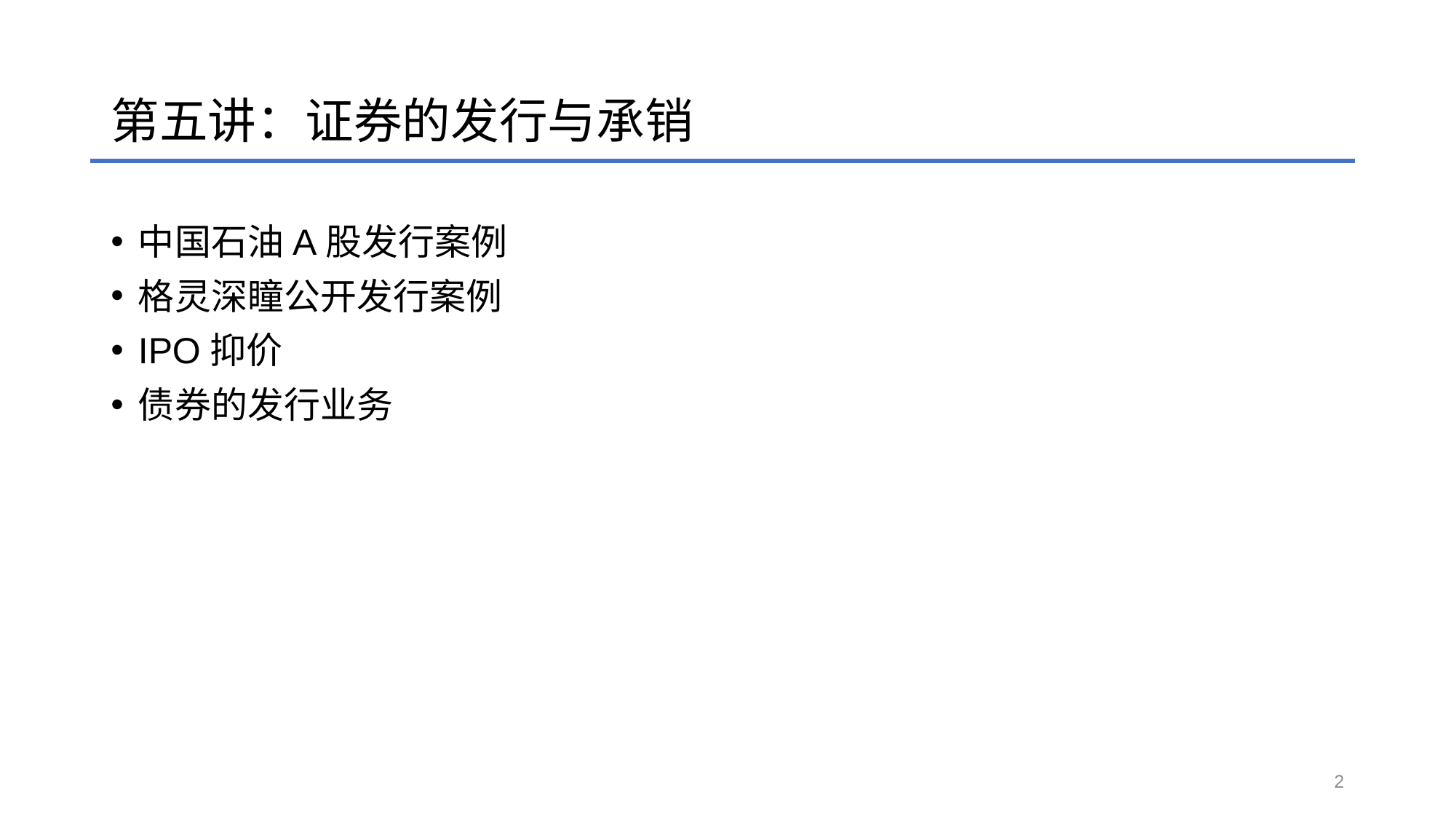

# 第五讲：证券的发行与承销
中国石油A股发行案例
格灵深瞳公开发行案例
IPO抑价
债券的发行业务
2